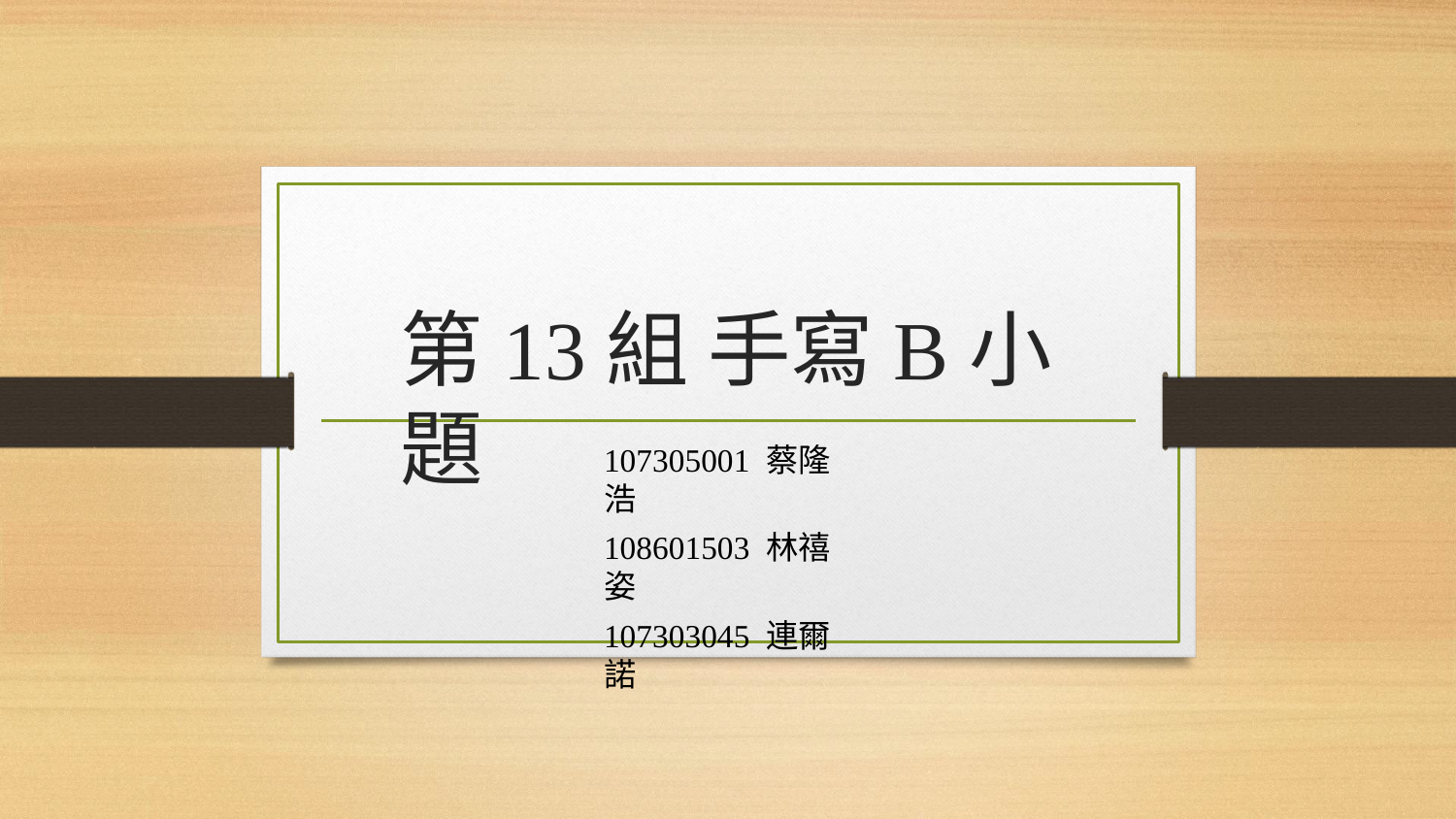

# 第13組 手寫B小題

107305001 蔡隆浩
108601503 林禧姿
107303045 連爾諾